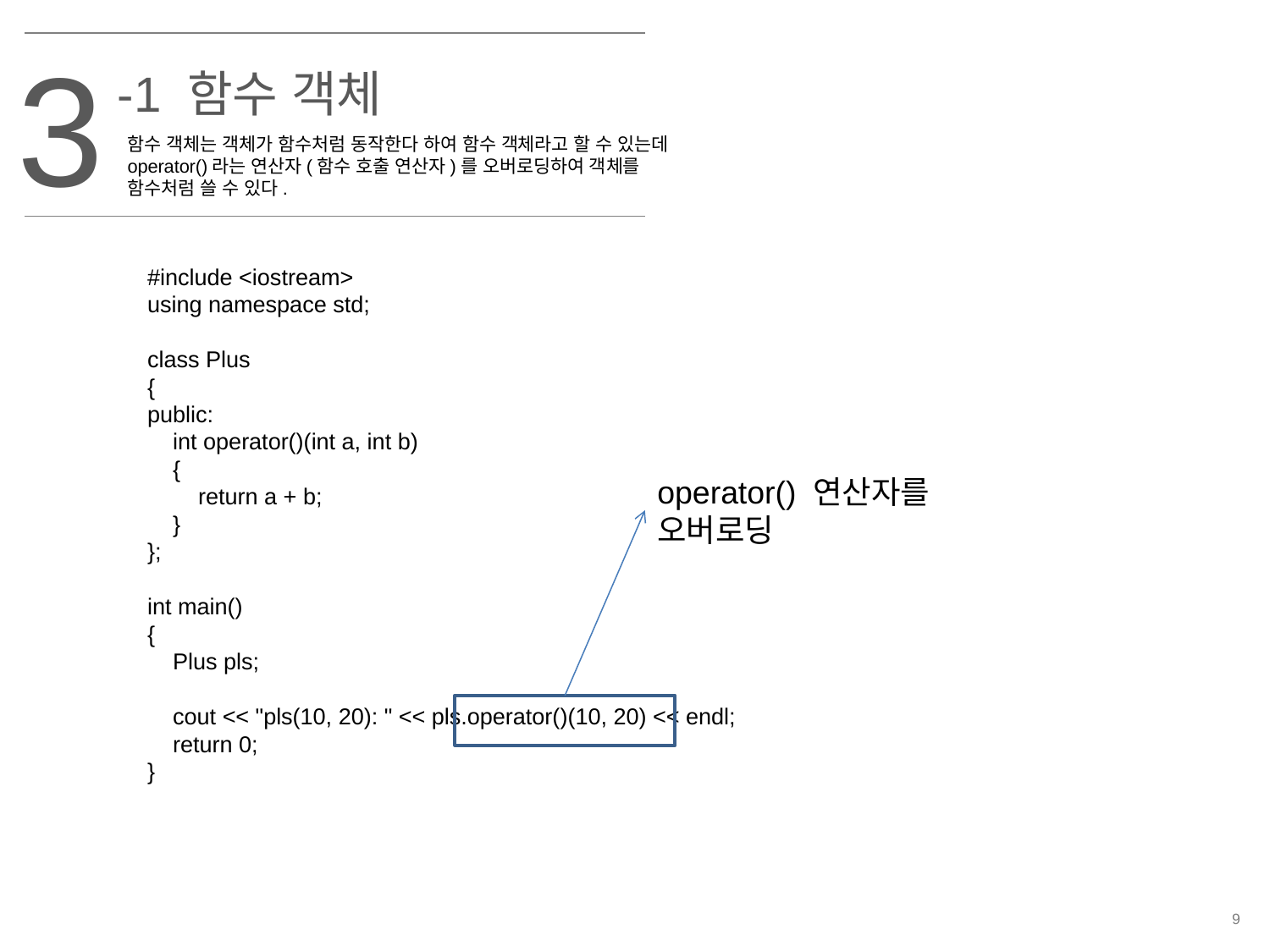

3
-1 함수 객체
함수 객체는 객체가 함수처럼 동작한다 하여 함수 객체라고 할 수 있는데 operator()라는 연산자(함수 호출 연산자)를 오버로딩하여 객체를 함수처럼 쓸 수 있다.
#include <iostream>
using namespace std;

class Plus
{
public:
    int operator()(int a, int b)
    {
        return a + b;
    }
};

int main()
{
    Plus pls;

    cout << "pls(10, 20): " << pls.operator()(10, 20) << endl;
    return 0;
}
operator() 연산자를 오버로딩